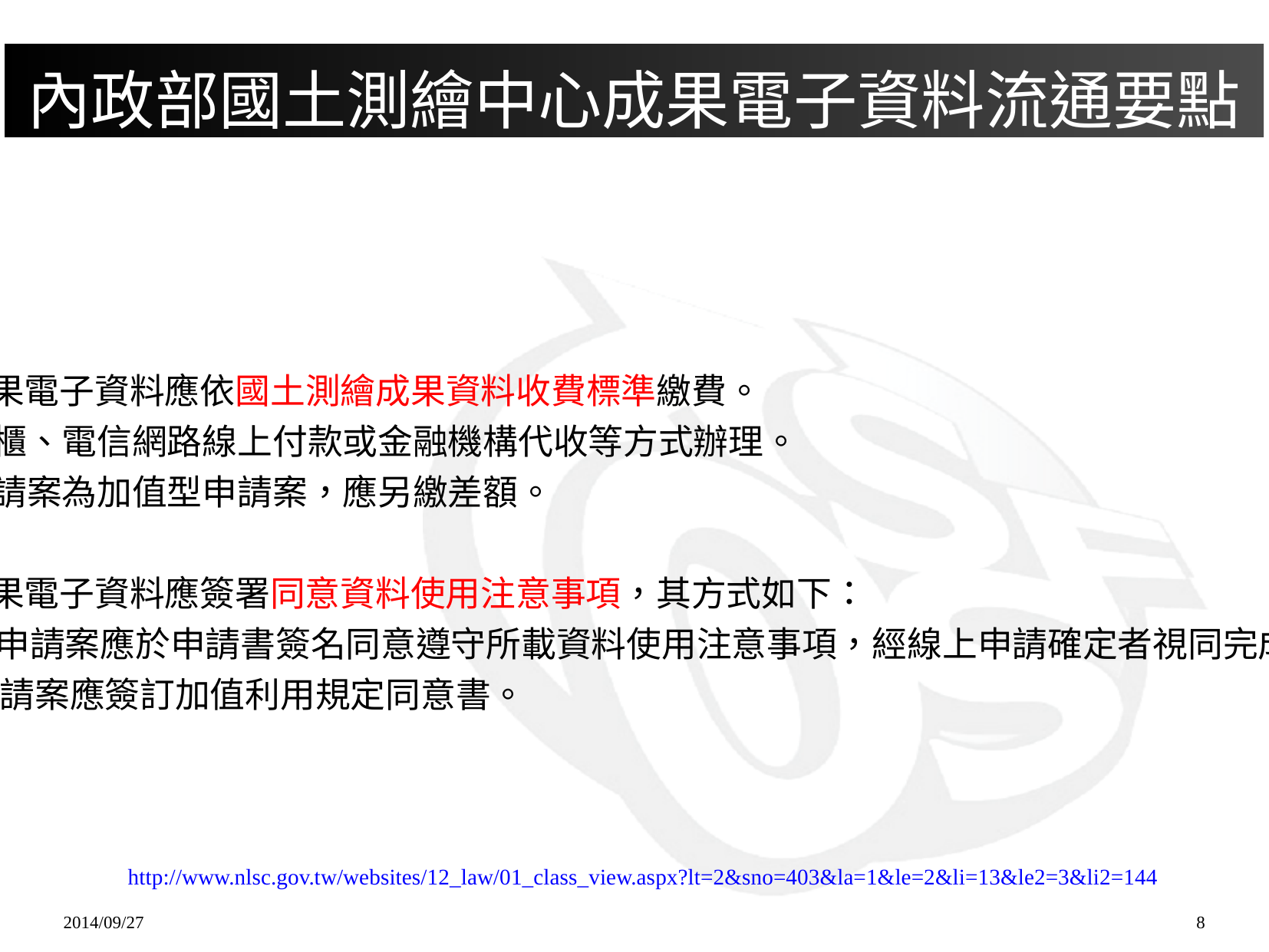

內政部國土測繪中心成果電子資料流通要點
[…...]

九、申請使用測繪成果電子資料應依國土測繪成果資料收費標準繳費。
繳費方式得以臨櫃、電信網路線上付款或金融機構代收等方式辦理。
變更非加值型申請案為加值型申請案，應另繳差額。

十、申請使用測繪成果電子資料應簽署同意資料使用注意事項，其方式如下：
（一） 非加值型申請案應於申請書簽名同意遵守所載資料使用注意事項，經線上申請確定者視同完成簽署。
（二） 加值型申請案應簽訂加值利用規定同意書。
http://www.nlsc.gov.tw/websites/12_law/01_class_view.aspx?lt=2&sno=403&la=1&le=2&li=13&le2=3&li2=144
2014/09/27
8